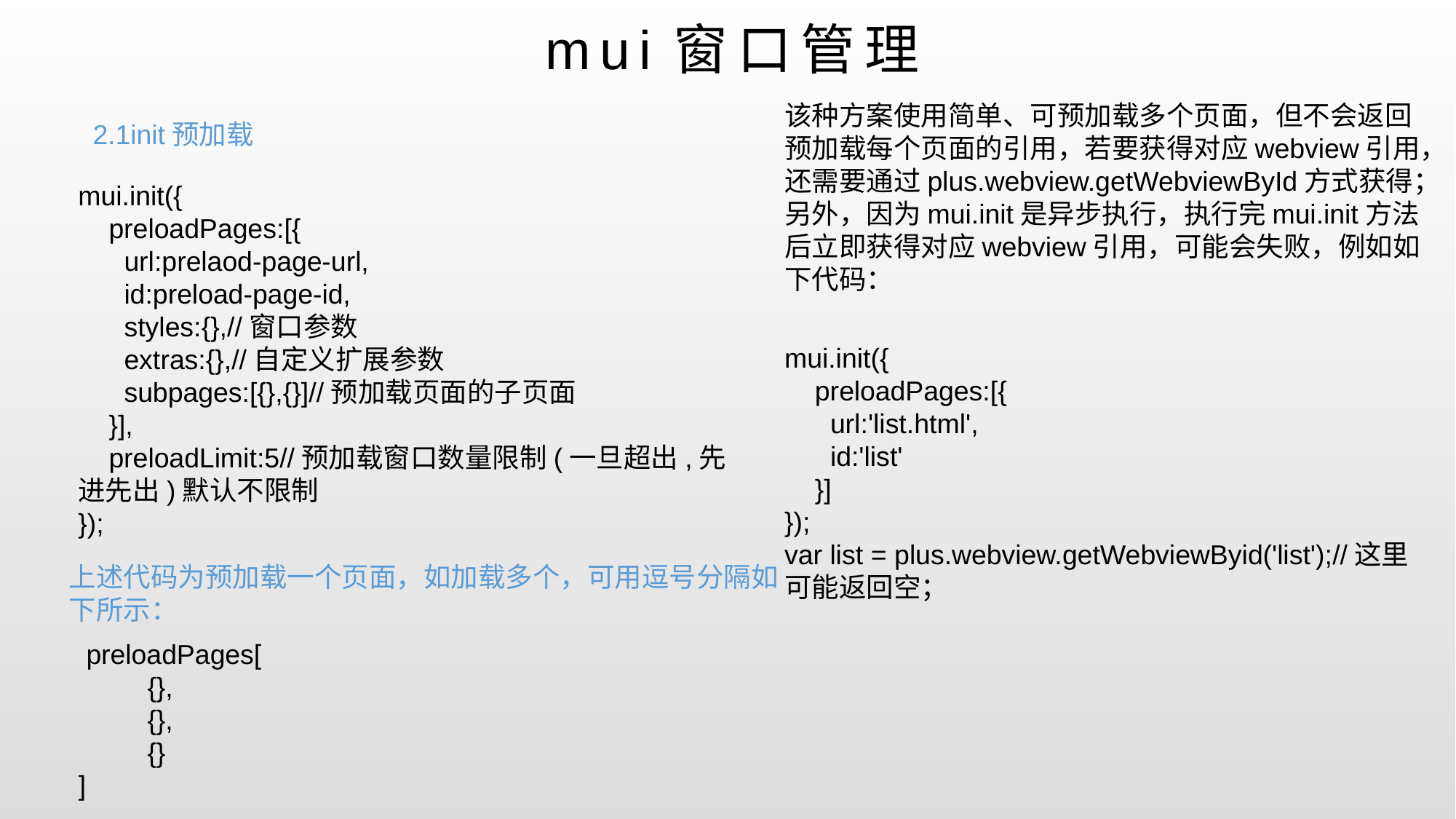

# mui窗口管理
该种方案使用简单、可预加载多个页面，但不会返回预加载每个页面的引用，若要获得对应webview引用，还需要通过plus.webview.getWebviewById方式获得；另外，因为mui.init是异步执行，执行完mui.init方法后立即获得对应webview引用，可能会失败，例如如下代码：
2.1init预加载
mui.init({
    preloadPages:[{
      url:prelaod-page-url,
      id:preload-page-id,
      styles:{},//窗口参数
      extras:{},//自定义扩展参数
      subpages:[{},{}]//预加载页面的子页面
    }],
    preloadLimit:5//预加载窗口数量限制(一旦超出,先进先出)默认不限制
});
mui.init({
    preloadPages:[{
      url:'list.html',
      id:'list'
    }]
});
var list = plus.webview.getWebviewByid('list');//这里可能返回空；
上述代码为预加载一个页面，如加载多个，可用逗号分隔如下所示：
 preloadPages[
         {},
         {},
         {}
]